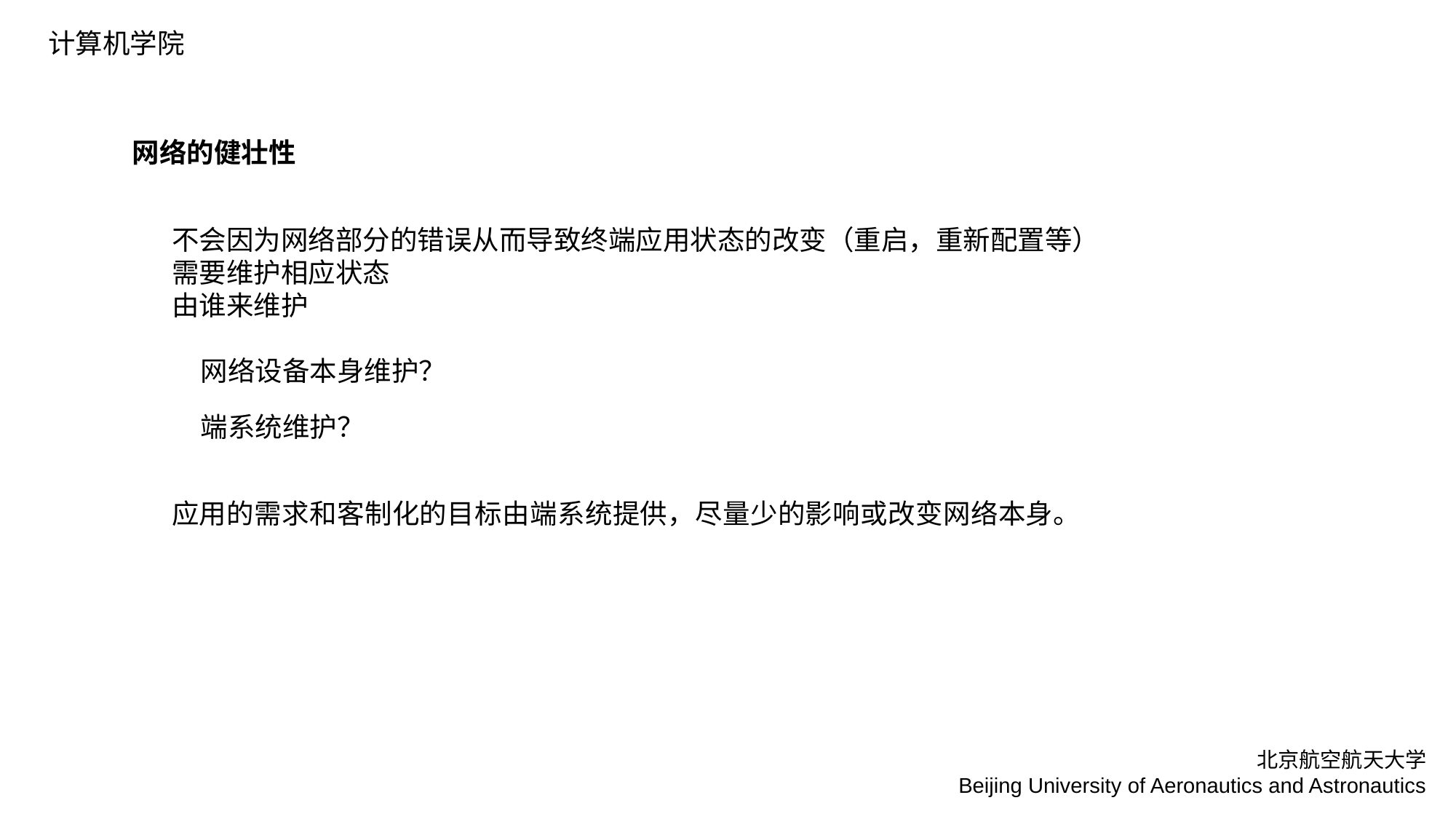

网络的健壮性
不会因为网络部分的错误从而导致终端应用状态的改变（重启，重新配置等）
需要维护相应状态
由谁来维护
网络设备本身维护？
端系统维护？
应用的需求和客制化的目标由端系统提供，尽量少的影响或改变网络本身。